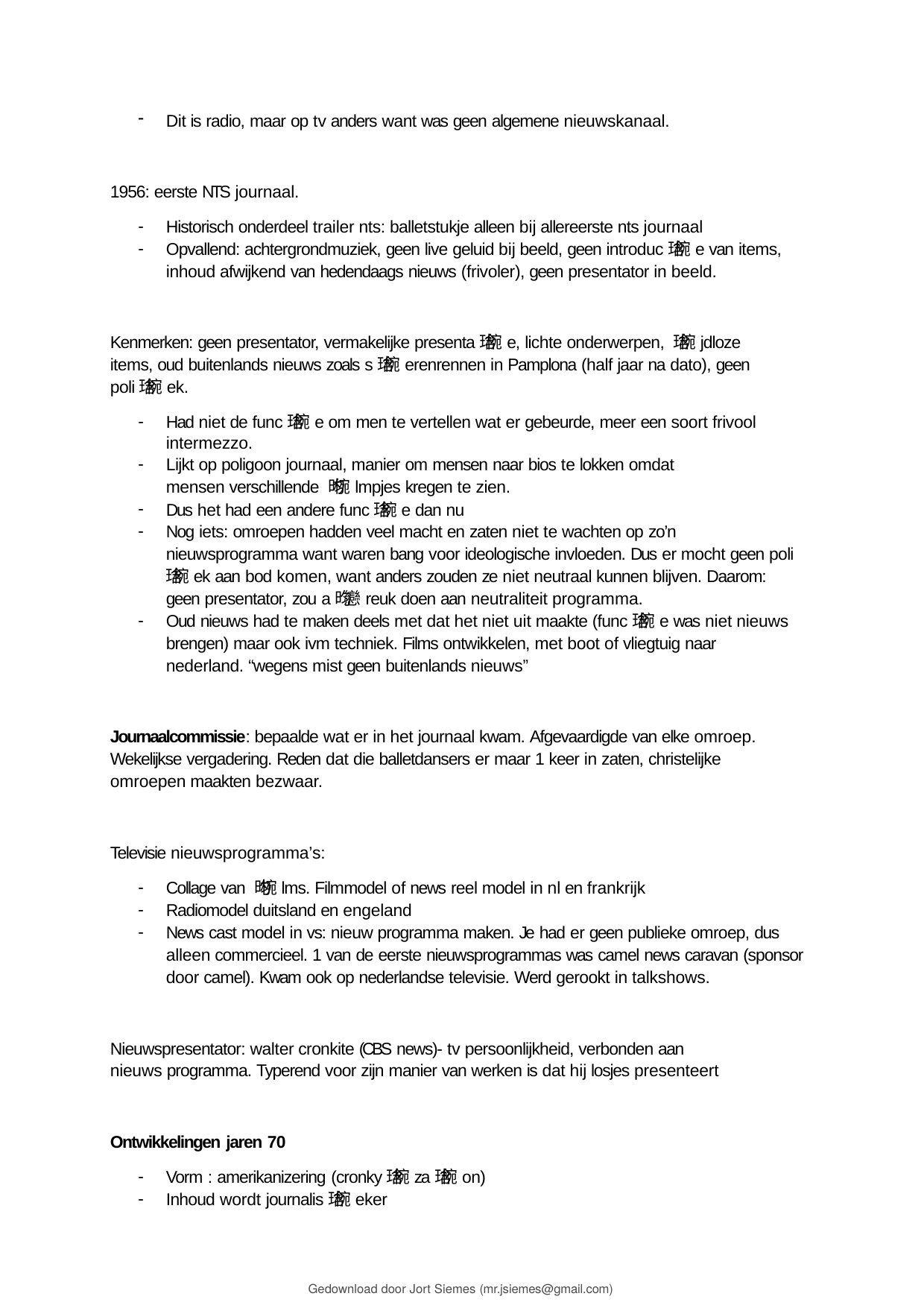

Dit is radio, maar op tv anders want was geen algemene nieuwskanaal.

1956: eerste NTS journaal.
Historisch onderdeel trailer nts: balletstukje alleen bij allereerste nts journaal
Opvallend: achtergrondmuziek, geen live geluid bij beeld, geen introduc琀椀e van items, inhoud afwijkend van hedendaags nieuws (frivoler), geen presentator in beeld.

Kenmerken: geen presentator, vermakelijke presenta琀椀e, lichte onderwerpen, 琀椀jdloze items, oud buitenlands nieuws zoals s琀椀erenrennen in Pamplona (half jaar na dato), geen poli琀椀ek.
Had niet de func琀椀e om men te vertellen wat er gebeurde, meer een soort frivool intermezzo.
Lijkt op poligoon journaal, manier om mensen naar bios te lokken omdat mensen verschillende 昀椀lmpjes kregen te zien.
Dus het had een andere func琀椀e dan nu
Nog iets: omroepen hadden veel macht en zaten niet te wachten op zo’n nieuwsprogramma want waren bang voor ideologische invloeden. Dus er mocht geen poli琀椀ek aan bod komen, want anders zouden ze niet neutraal kunnen blijven. Daarom: geen presentator, zou a昀戀reuk doen aan neutraliteit programma.
Oud nieuws had te maken deels met dat het niet uit maakte (func琀椀e was niet nieuws brengen) maar ook ivm techniek. Films ontwikkelen, met boot of vliegtuig naar nederland. “wegens mist geen buitenlands nieuws”

Journaalcommissie: bepaalde wat er in het journaal kwam. Afgevaardigde van elke omroep. Wekelijkse vergadering. Reden dat die balletdansers er maar 1 keer in zaten, christelijke omroepen maakten bezwaar.

Televisie nieuwsprogramma’s:
Collage van 昀椀lms. Filmmodel of news reel model in nl en frankrijk
Radiomodel duitsland en engeland
News cast model in vs: nieuw programma maken. Je had er geen publieke omroep, dus alleen commercieel. 1 van de eerste nieuwsprogrammas was camel news caravan (sponsor door camel). Kwam ook op nederlandse televisie. Werd gerookt in talkshows.

Nieuwspresentator: walter cronkite (CBS news)- tv persoonlijkheid, verbonden aan nieuws programma. Typerend voor zijn manier van werken is dat hij losjes presenteert

Ontwikkelingen jaren 70
Vorm : amerikanizering (cronky琀椀za琀椀on)
Inhoud wordt journalis琀椀eker
Gedownload door Jort Siemes (mr.jsiemes@gmail.com)